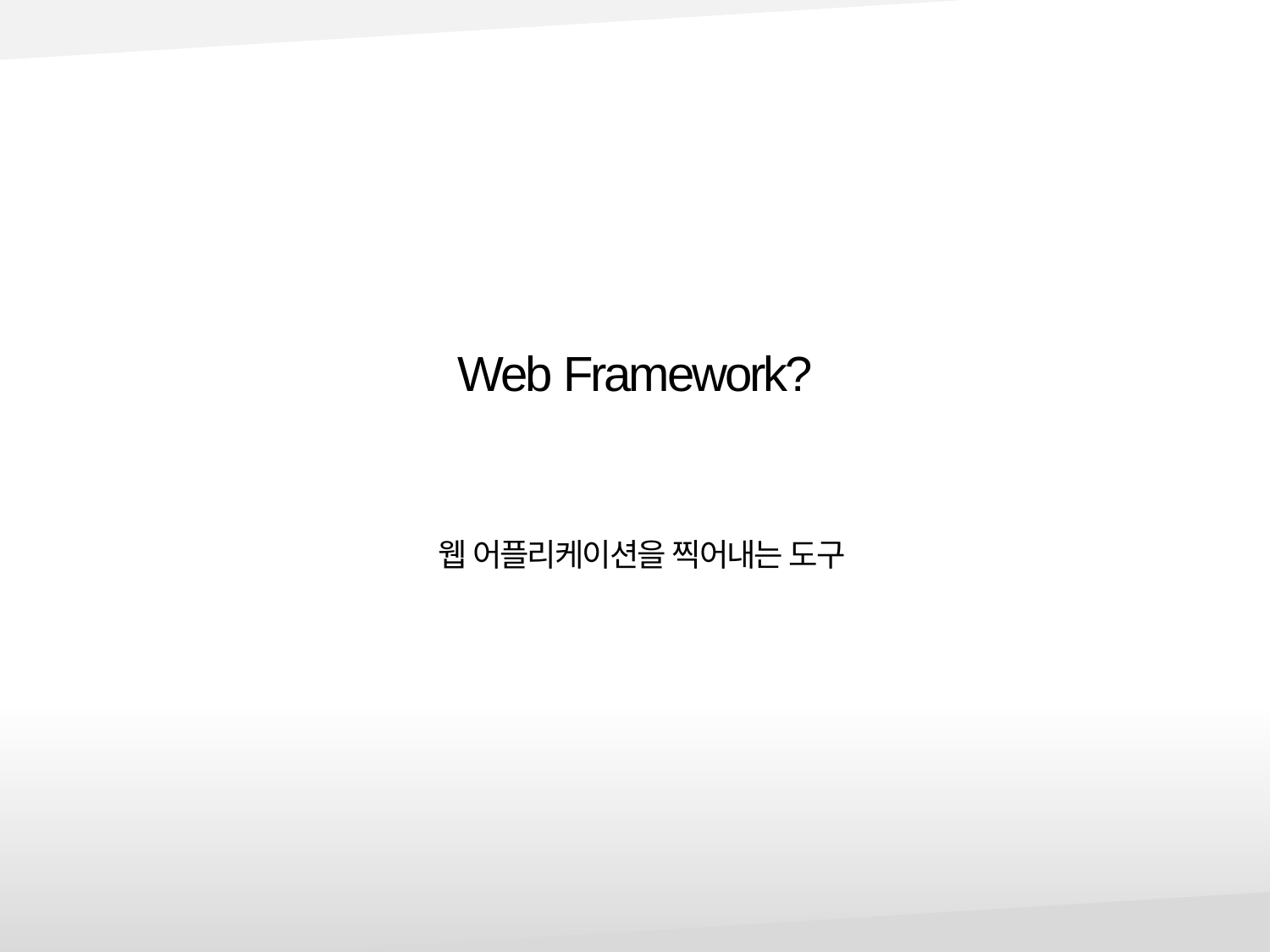

# Web Framework?
웹 어플리케이션을 찍어내는 도구